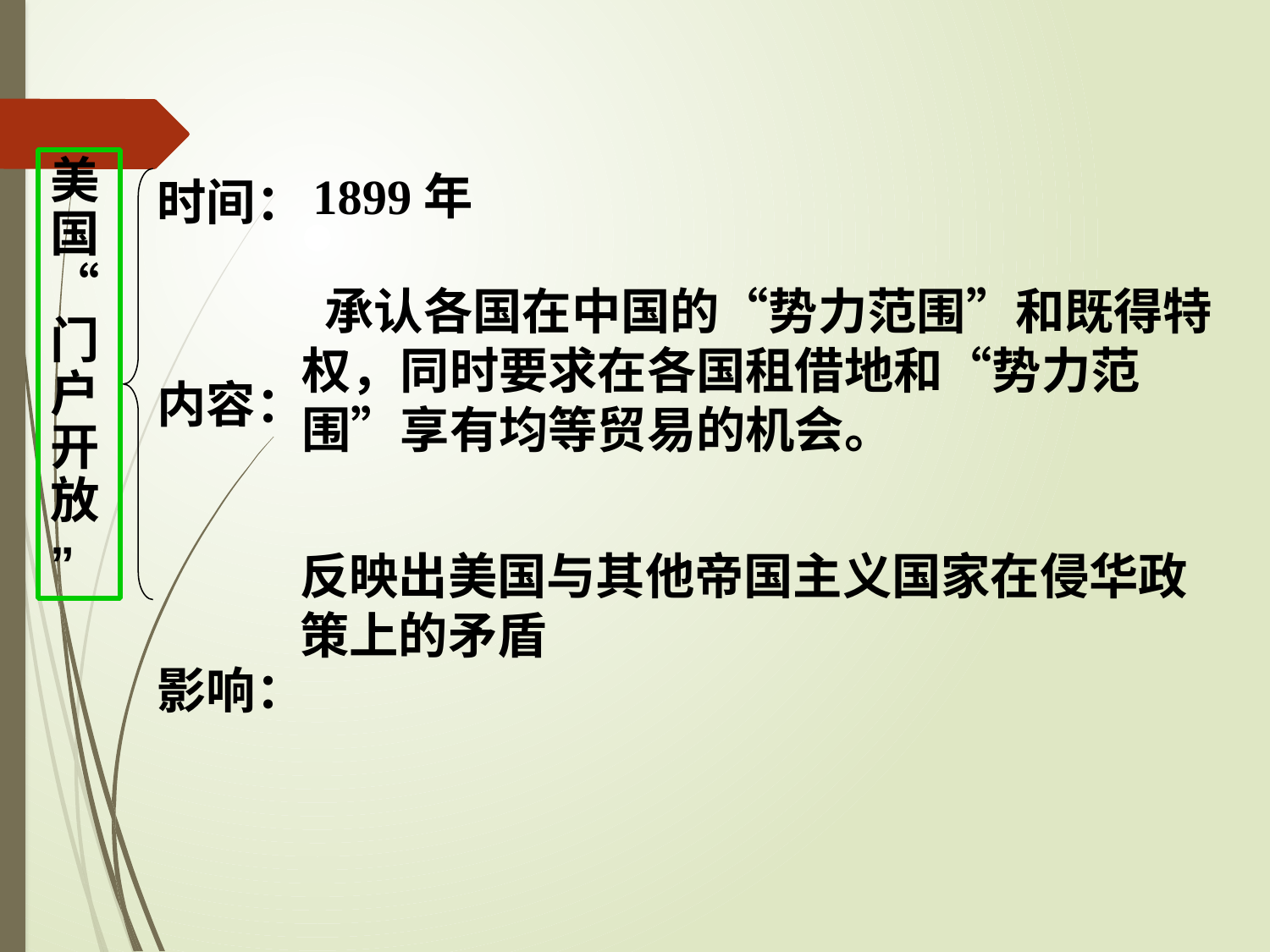

美国“门户开放
”
1899年
时间：
内容：

影响：

 承认各国在中国的“势力范围”和既得特权，同时要求在各国租借地和“势力范围”享有均等贸易的机会。
反映出美国与其他帝国主义国家在侵华政策上的矛盾